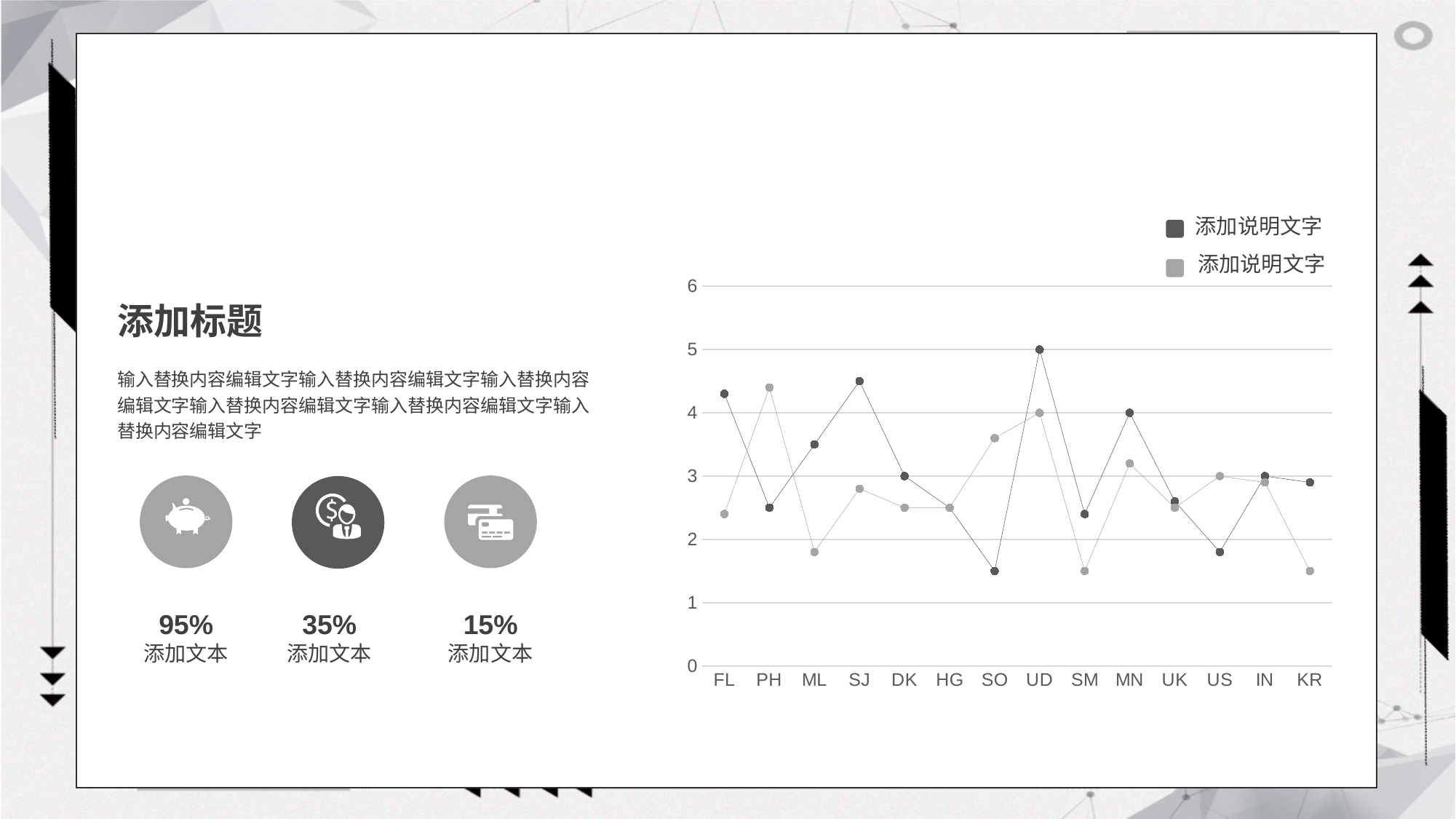

#
添加说明文字

添加说明文字

### Chart

| Category | Series 1 | Series 2 |
|---|---|---|
| FL | 4.3 | 2.4 |
| PH | 2.5 | 4.4 |
| ML | 3.5 | 1.8 |
| SJ | 4.5 | 2.8 |
| DK | 3.0 | 2.5 |
| HG | 2.5 | 2.5 |
| SO | 1.5 | 3.6 |
| UD | 5.0 | 4.0 |
| SM | 2.4 | 1.5 |
| MN | 4.0 | 3.2 |
| UK | 2.6 | 2.5 |
| US | 1.8 | 3.0 |
| IN | 3.0 | 2.9 |
| KR | 2.9 | 1.5 |
添加标题

输入替换内容编辑文字输入替换内容编辑文字输入替换内容编辑文字输入替换内容编辑文字输入替换内容编辑文字输入替换内容编辑文字

15%
添加文本
95%
添加文本
35%
添加文本